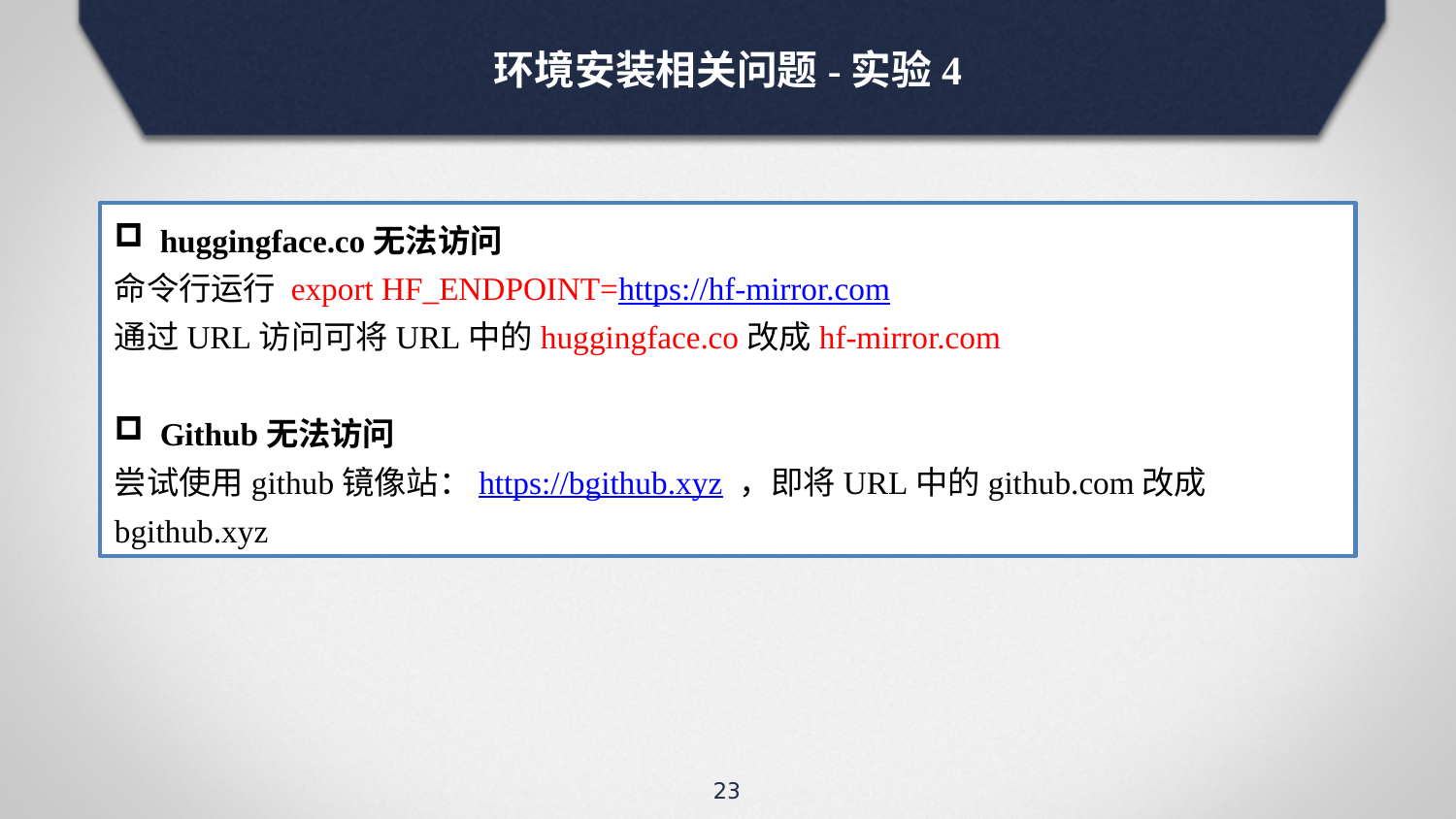

环境安装相关问题-实验4
huggingface.co无法访问
命令行运行 export HF_ENDPOINT=https://hf-mirror.com
通过URL访问可将URL中的huggingface.co改成hf-mirror.com

Github无法访问
尝试使用github镜像站：https://bgithub.xyz ，即将URL中的github.com改成bgithub.xyz
23